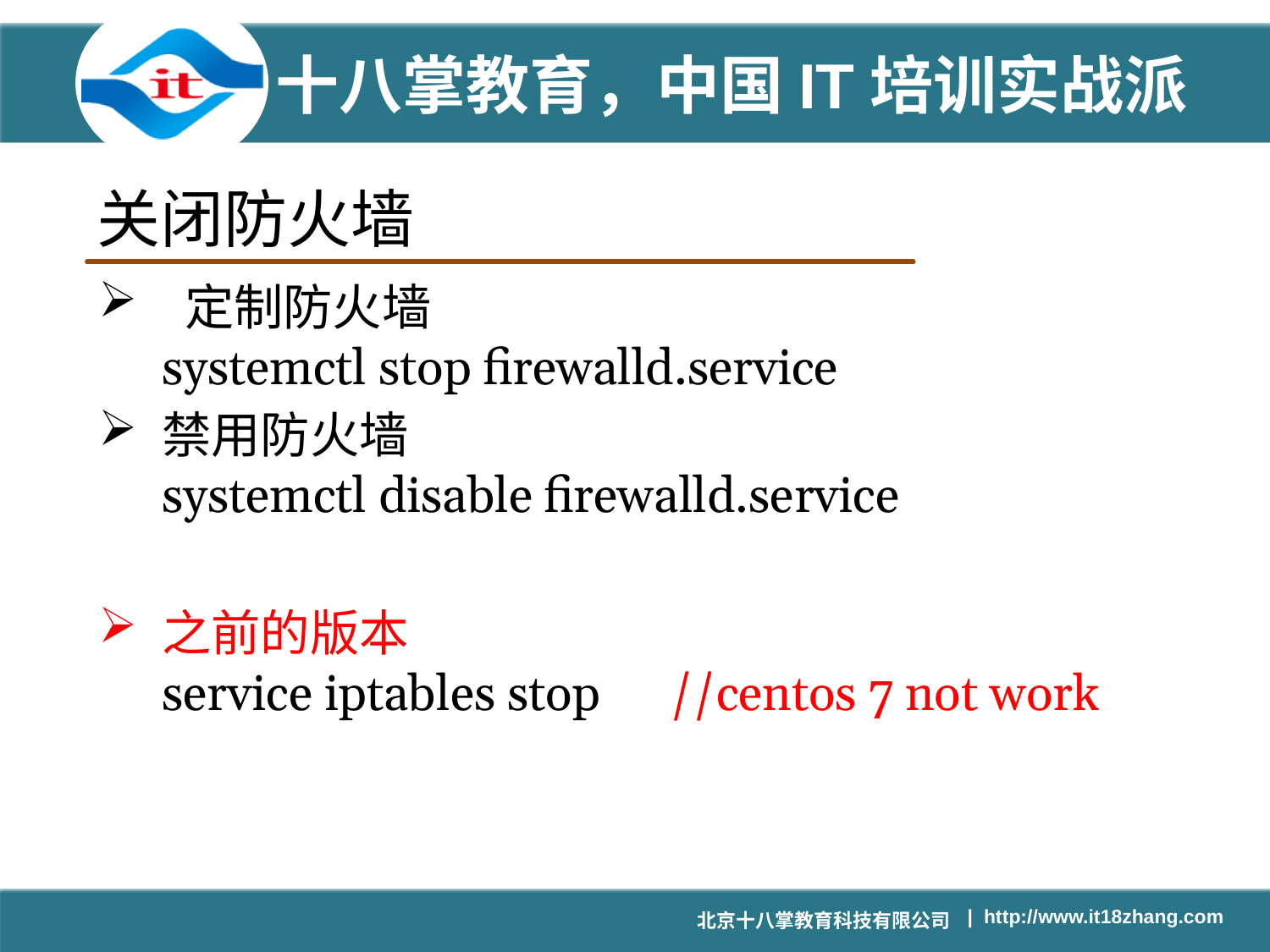

# 关闭防火墙
 定制防火墙
systemctl stop firewalld.service
禁用防火墙
systemctl disable firewalld.service

之前的版本
service iptables stop	//centos 7 not work